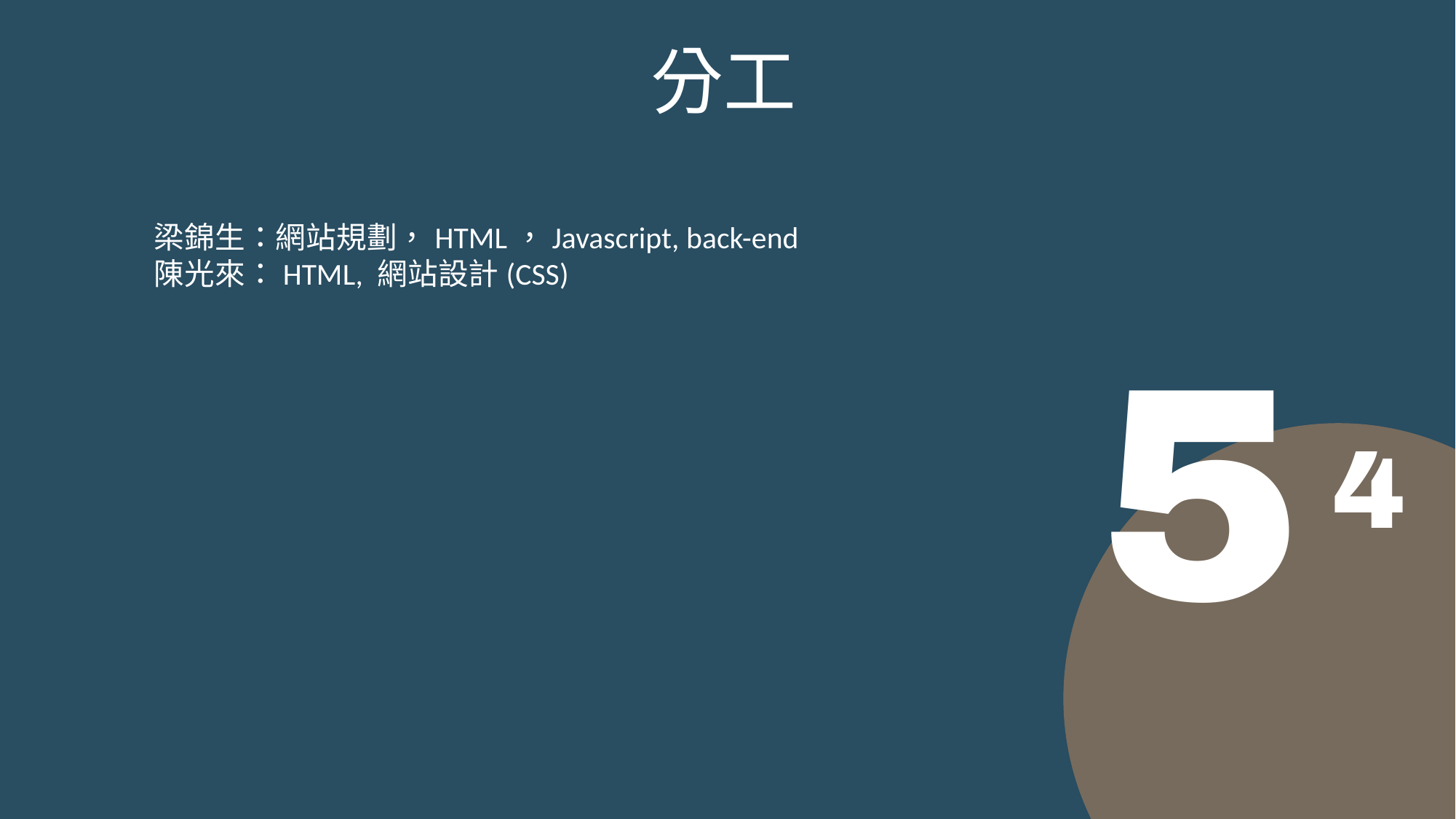

網站架構
特色
網站作品動機
使用之技術

分工
梁錦生：網站規劃，HTML，Javascript, back-end
陳光來：HTML, 網站設計(CSS)
5
4

3
2
1